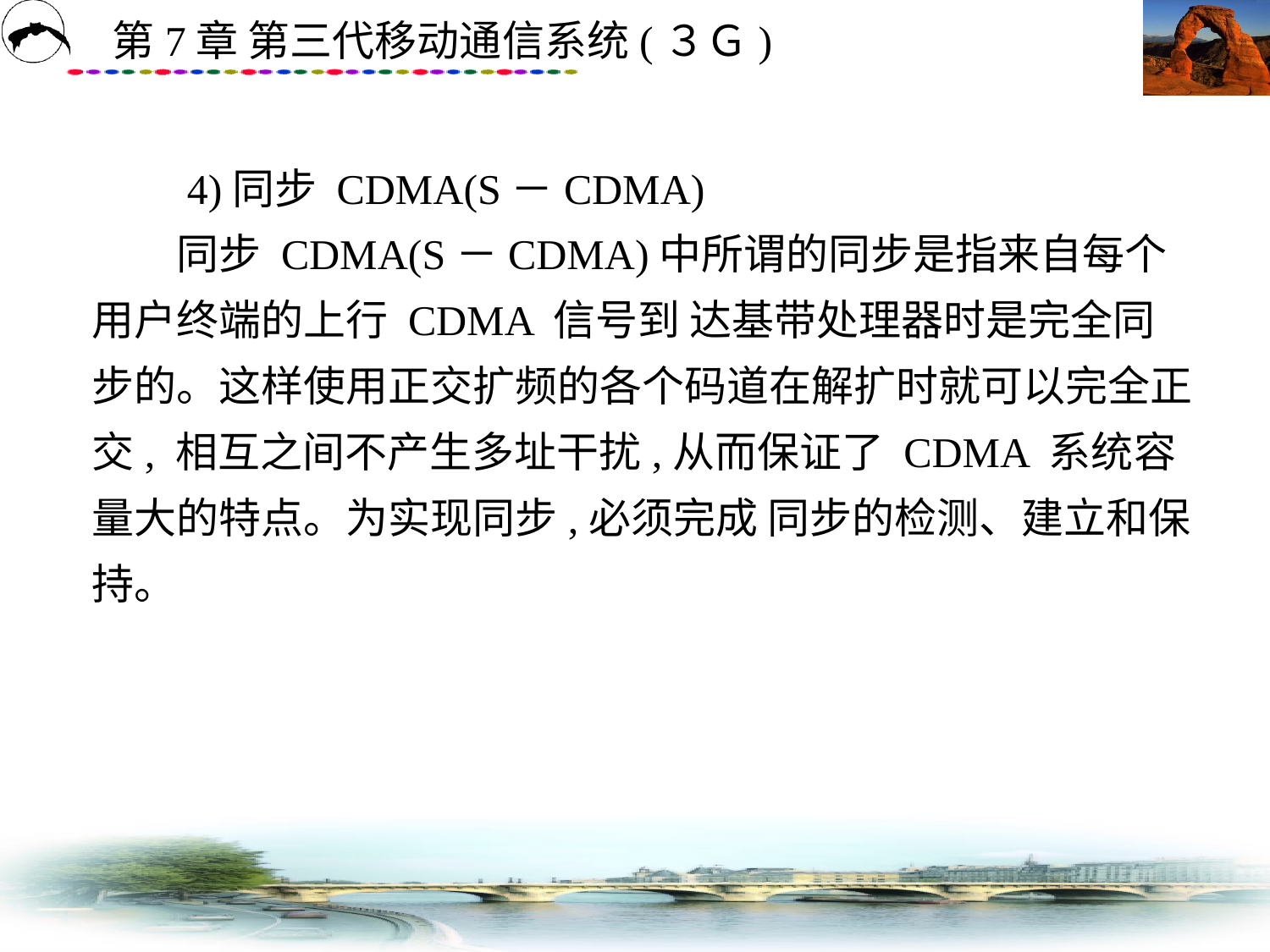

# 4)同步 CDMA(S－CDMA) 　　同步 CDMA(S－CDMA)中所谓的同步是指来自每个用户终端的上行 CDMA 信号到 达基带处理器时是完全同步的。这样使用正交扩频的各个码道在解扩时就可以完全正交, 相互之间不产生多址干扰,从而保证了 CDMA 系统容量大的特点。为实现同步,必须完成 同步的检测、建立和保持。